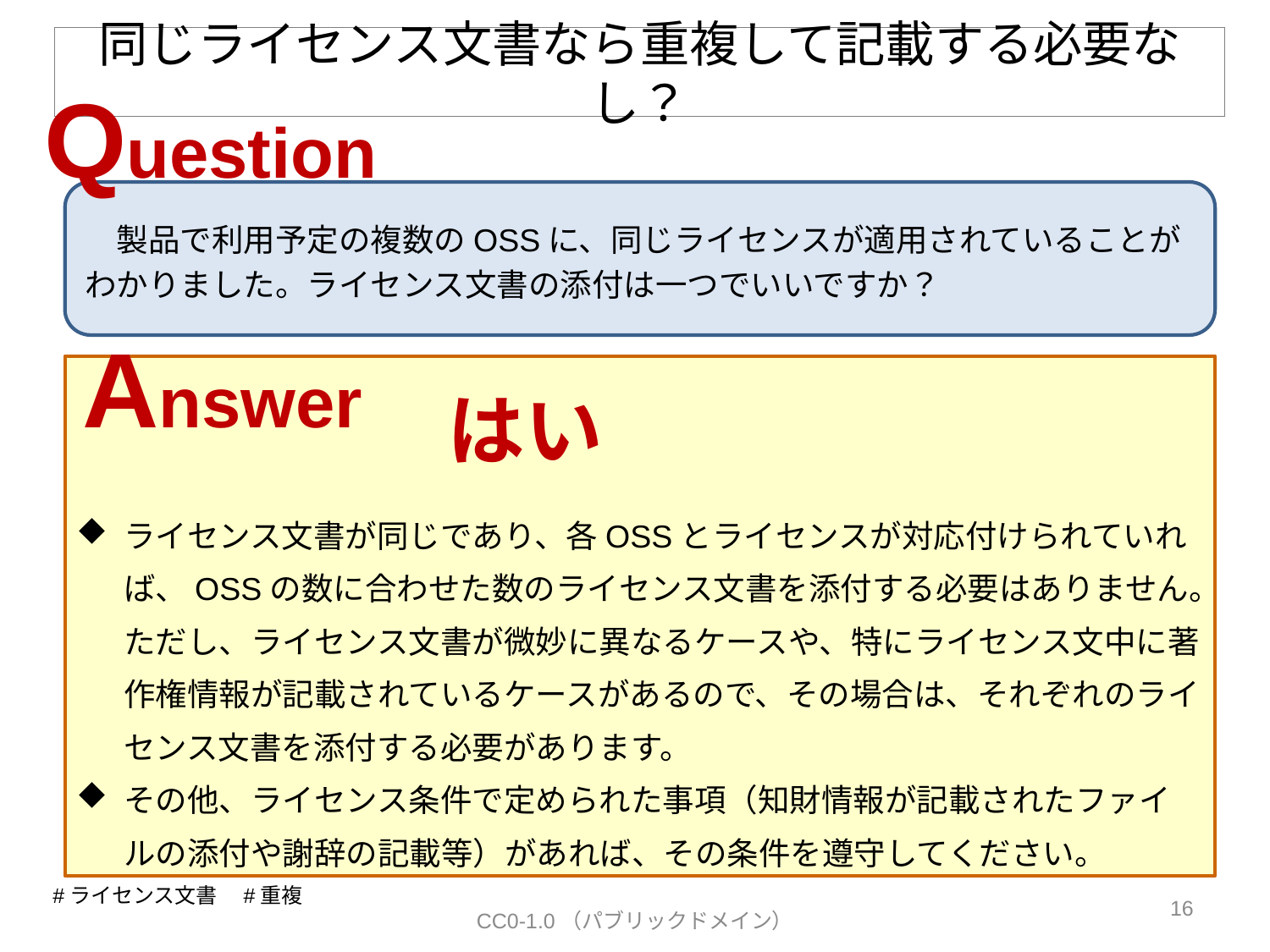

# 同じライセンス文書なら重複して記載する必要なし？
Question
　製品で利用予定の複数のOSSに、同じライセンスが適用されていることがわかりました。ライセンス文書の添付は一つでいいですか？
Answer

はい
ライセンス文書が同じであり、各OSSとライセンスが対応付けられていれば、OSSの数に合わせた数のライセンス文書を添付する必要はありません。ただし、ライセンス文書が微妙に異なるケースや、特にライセンス文中に著作権情報が記載されているケースがあるので、その場合は、それぞれのライセンス文書を添付する必要があります。
その他、ライセンス条件で定められた事項（知財情報が記載されたファイルの添付や謝辞の記載等）があれば、その条件を遵守してください。

#ライセンス文書　#重複
16
CC0-1.0（パブリックドメイン）